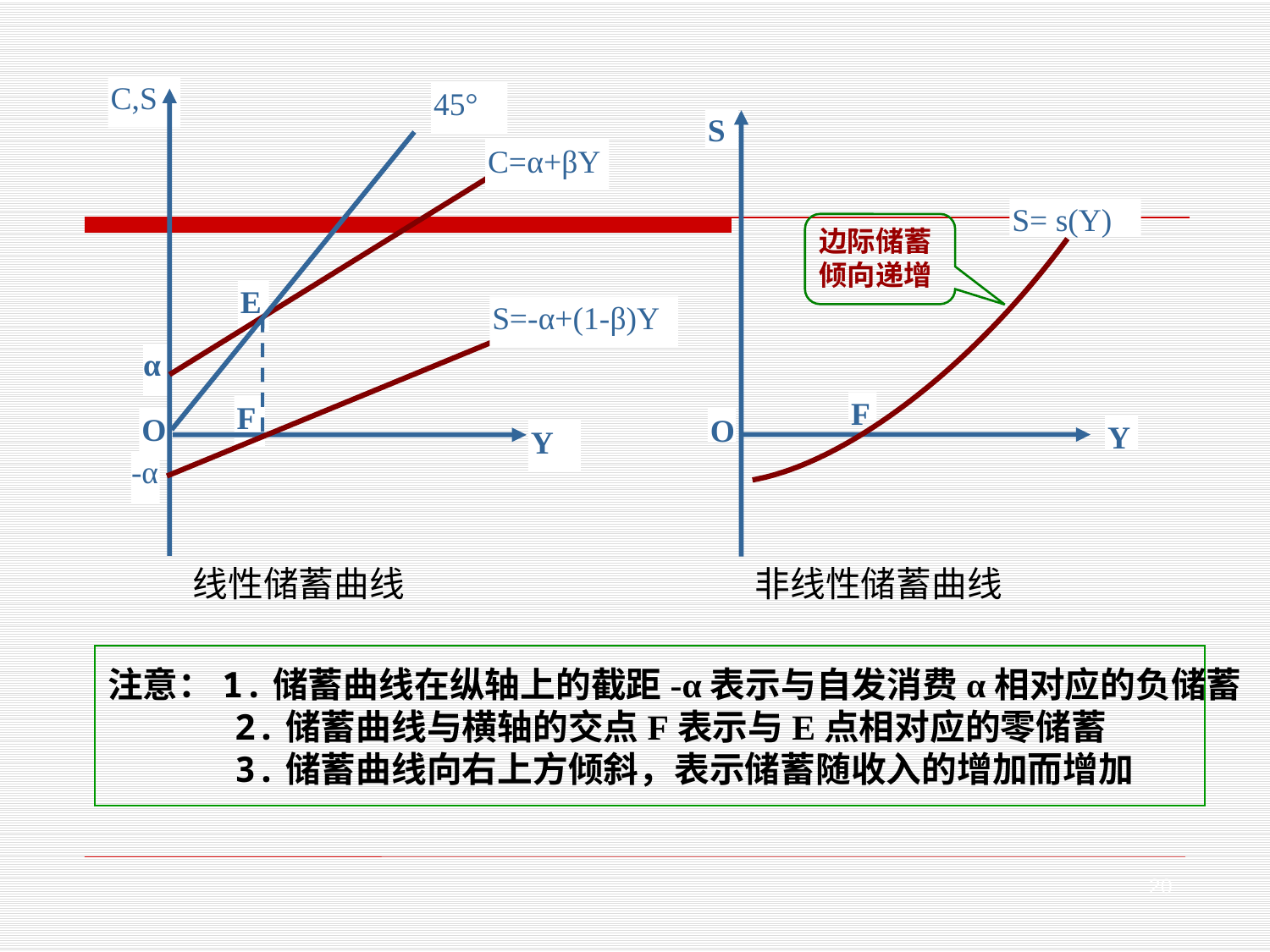

C,S
45°

C=α+βY

E
S=-α+(1-β)Y

α
F
O
Y

-α
S

S= s(Y)
F
O
Y

边际储蓄倾向递增
线性储蓄曲线
非线性储蓄曲线
注意：1.储蓄曲线在纵轴上的截距-α表示与自发消费α相对应的负储蓄
      2.储蓄曲线与横轴的交点F表示与E点相对应的零储蓄
      3.储蓄曲线向右上方倾斜，表示储蓄随收入的增加而增加
20